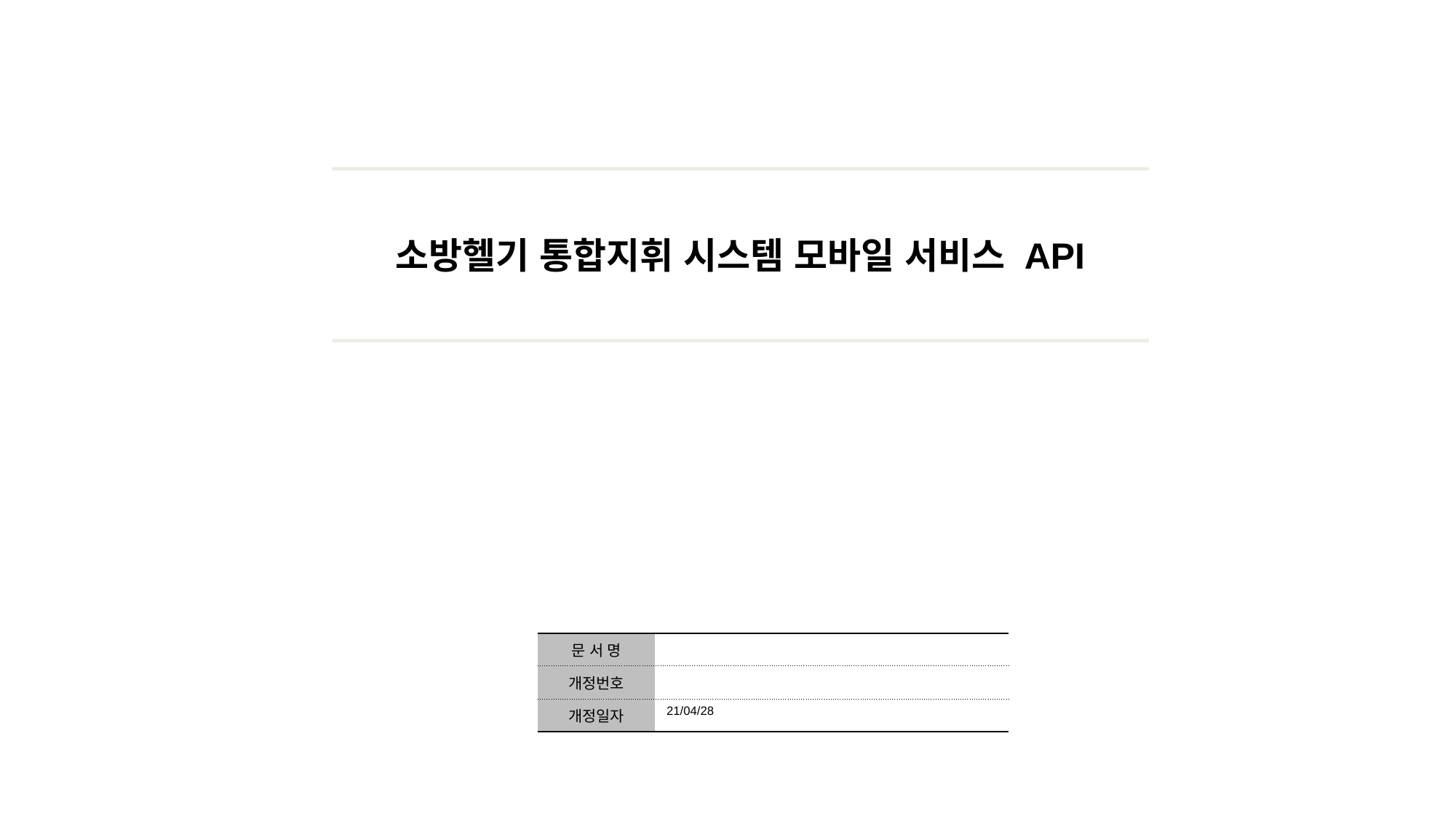

소방헬기 통합지휘 시스템 모바일 서비스 API
| 문 서 명 |  |
| --- | --- |
| 개정번호 |  |
| 개정일자 | 21/04/28 |